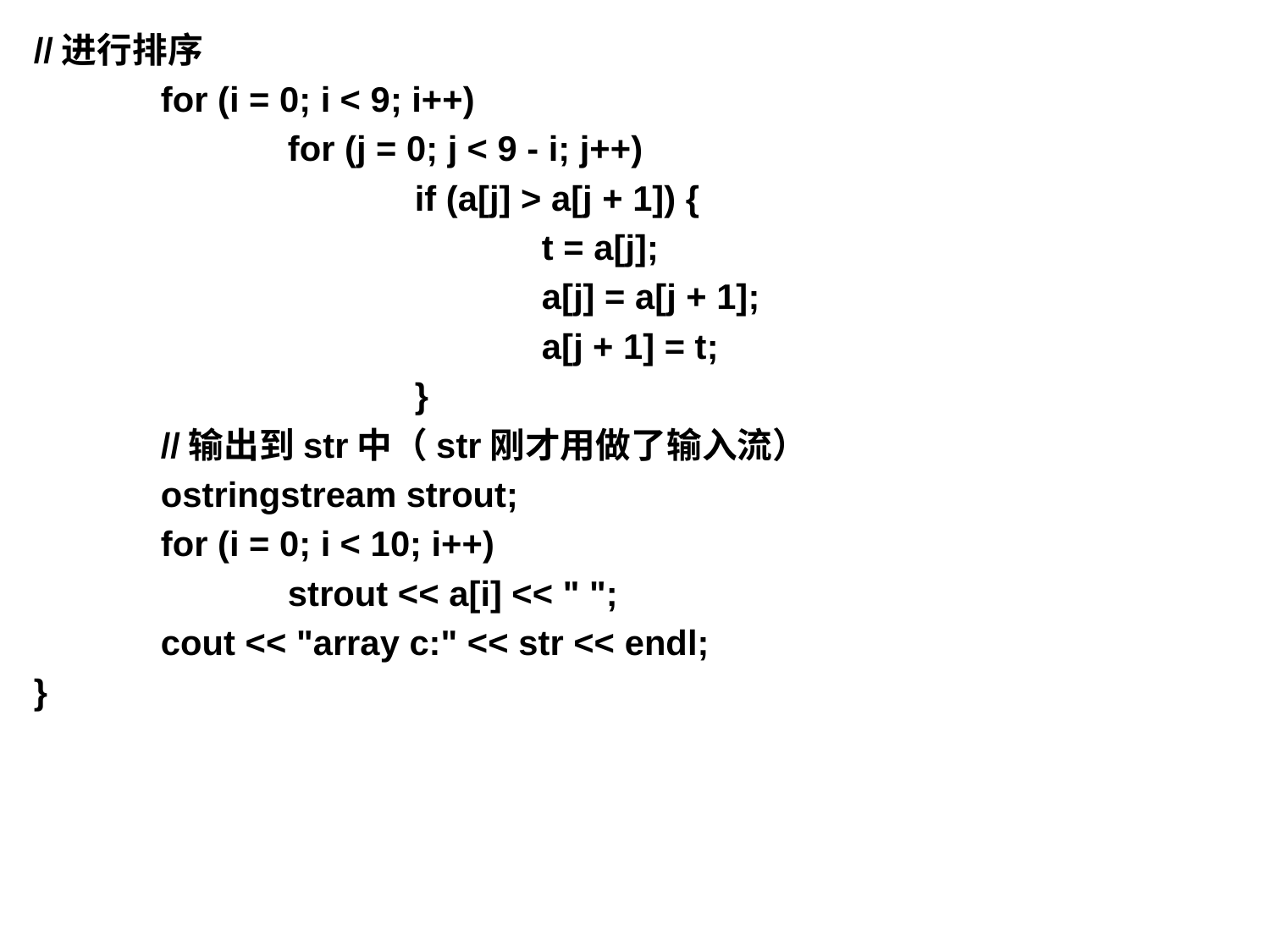

//进行排序
	for (i = 0; i < 9; i++)
		for (j = 0; j < 9 - i; j++)
			if (a[j] > a[j + 1]) {
				t = a[j];
				a[j] = a[j + 1];
				a[j + 1] = t;
			}
	//输出到str中（str刚才用做了输入流）
	ostringstream strout;
	for (i = 0; i < 10; i++)
		strout << a[i] << " ";
	cout << "array c:" << str << endl;
}